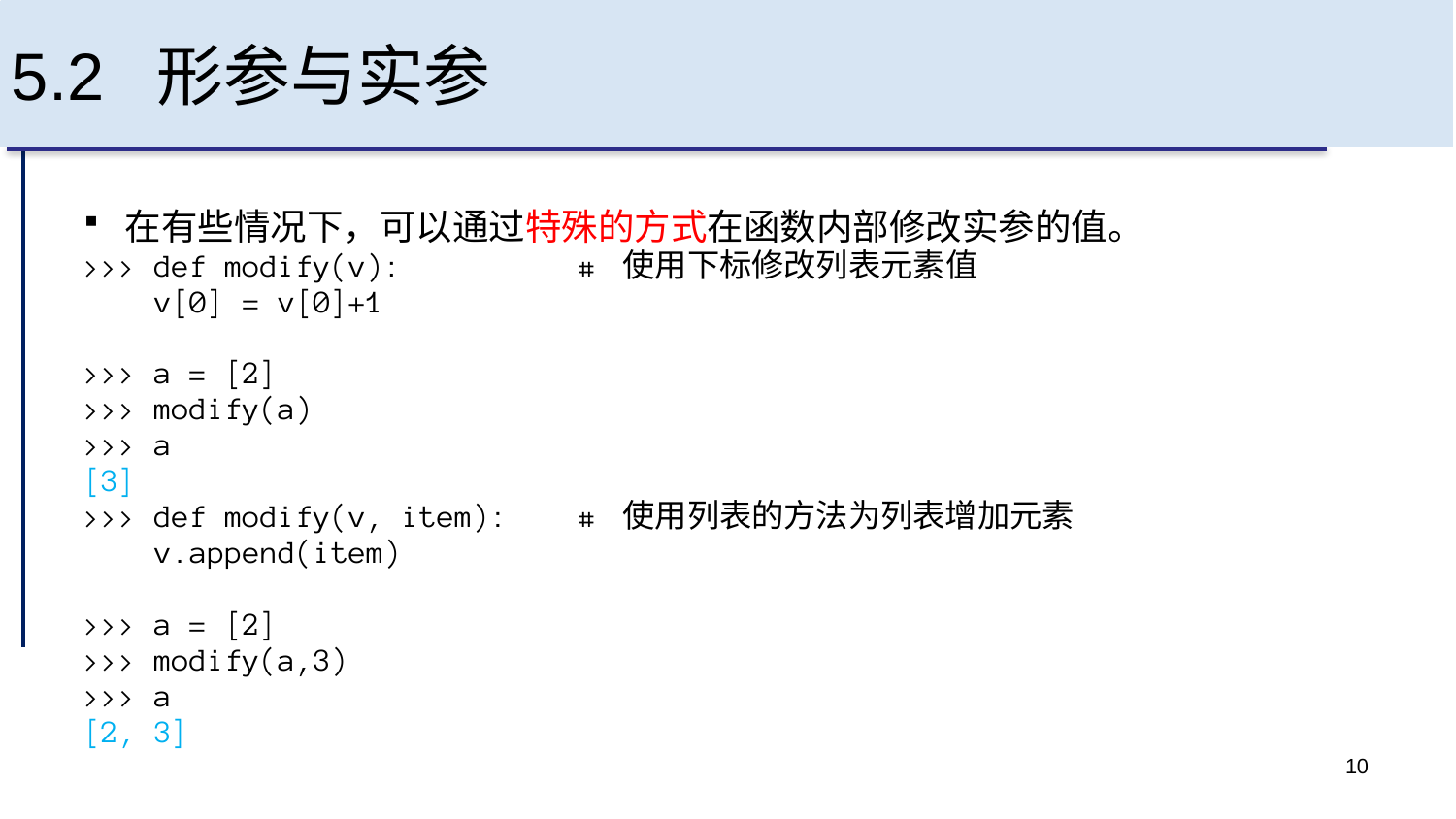

# 5.2  形参与实参
在有些情况下，可以通过特殊的方式在函数内部修改实参的值。
>>> def modify(v):          # 使用下标修改列表元素值
    v[0] = v[0]+1

>>> a = [2]
>>> modify(a)
>>> a
[3]
>>> def modify(v, item):    # 使用列表的方法为列表增加元素
    v.append(item)

>>> a = [2]
>>> modify(a,3)
>>> a
[2, 3]
10